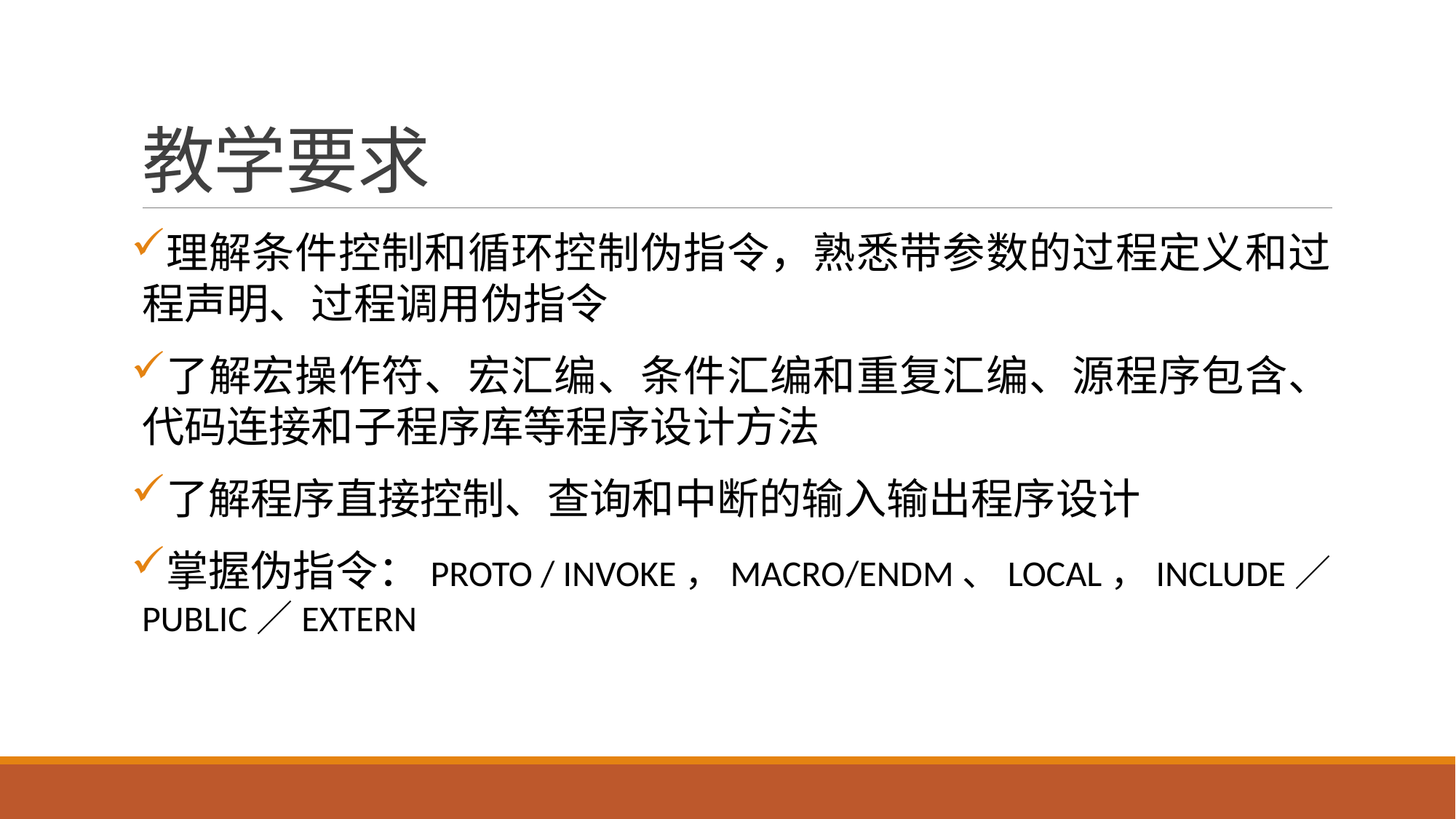

# 教学要求
理解条件控制和循环控制伪指令，熟悉带参数的过程定义和过程声明、过程调用伪指令
了解宏操作符、宏汇编、条件汇编和重复汇编、源程序包含、代码连接和子程序库等程序设计方法
了解程序直接控制、查询和中断的输入输出程序设计
掌握伪指令：PROTO / INVOKE，MACRO/ENDM、LOCAL，INCLUDE／PUBLIC／EXTERN